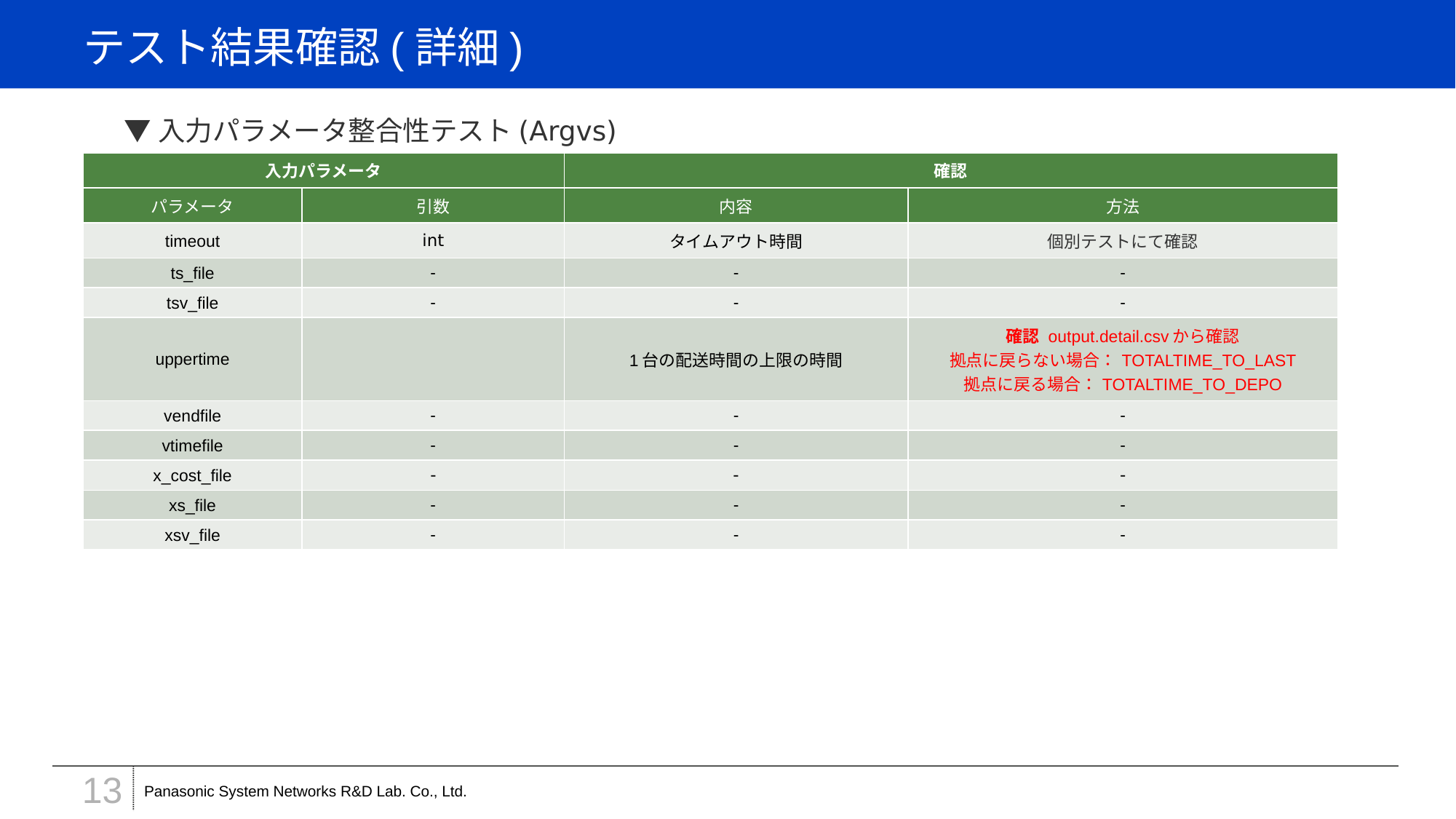

# テスト結果確認(詳細)
▼入力パラメータ整合性テスト(Argvs)
| 入力パラメータ |  | 確認 |  |
| --- | --- | --- | --- |
| パラメータ | 引数 | 内容 | 方法 |
| timeout | int | タイムアウト時間 | 個別テストにて確認 |
| ts\_file | - | - | - |
| tsv\_file | - | - | - |
| uppertime |  | 1台の配送時間の上限の時間 | 確認 output.detail.csvから確認 拠点に戻らない場合：TOTALTIME\_TO\_LAST 拠点に戻る場合：TOTALTIME\_TO\_DEPO |
| vendfile | - | - | - |
| vtimefile | - | - | - |
| x\_cost\_file | - | - | - |
| xs\_file | - | - | - |
| xsv\_file | - | - | - |
13